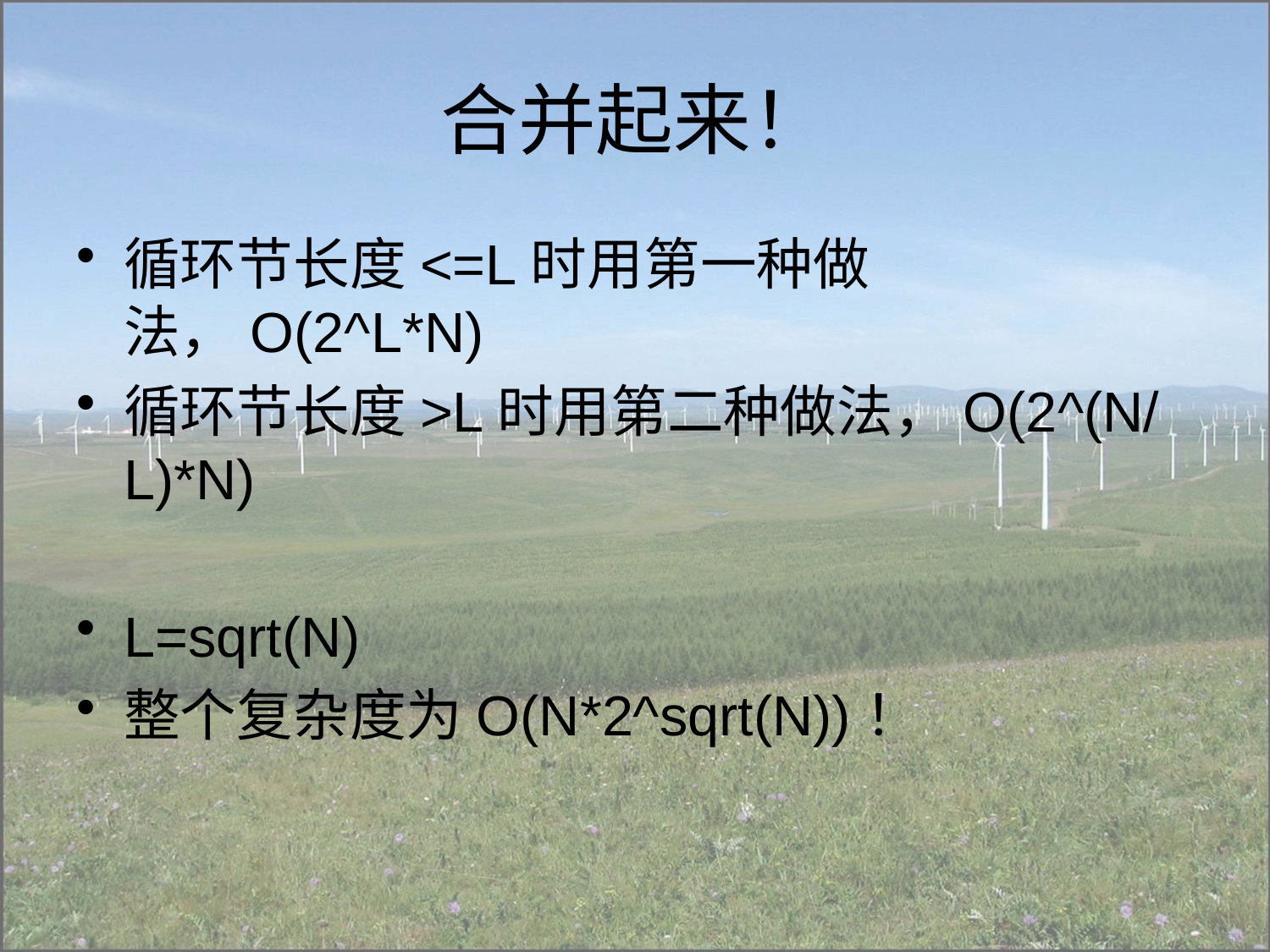

# 合并起来！
循环节长度<=L时用第一种做法，O(2^L*N)
循环节长度>L时用第二种做法，O(2^(N/L)*N)

L=sqrt(N)
整个复杂度为O(N*2^sqrt(N))！